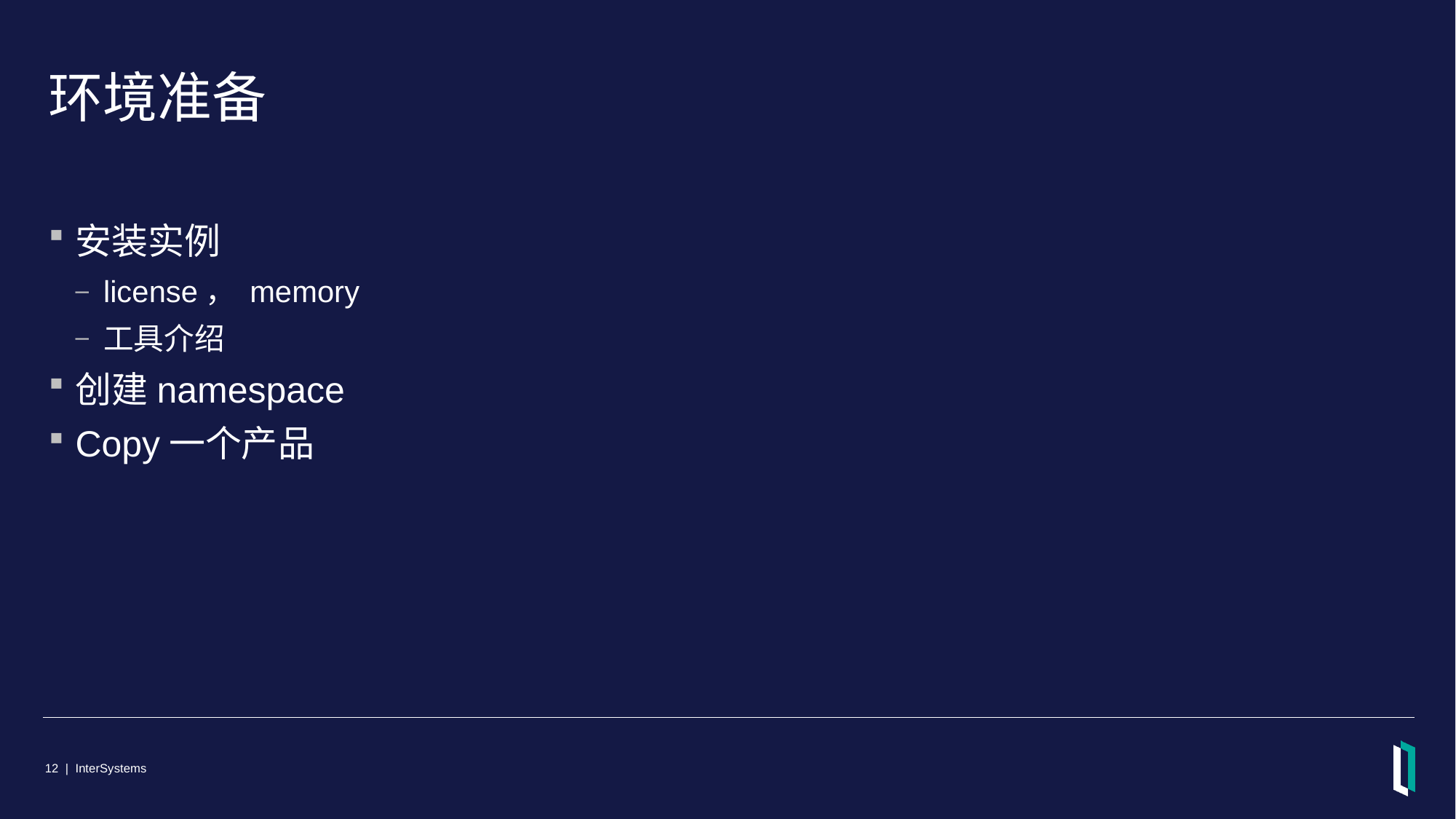

# 环境准备

安装实例
license， memory
工具介绍
创建namespace
Copy一个产品